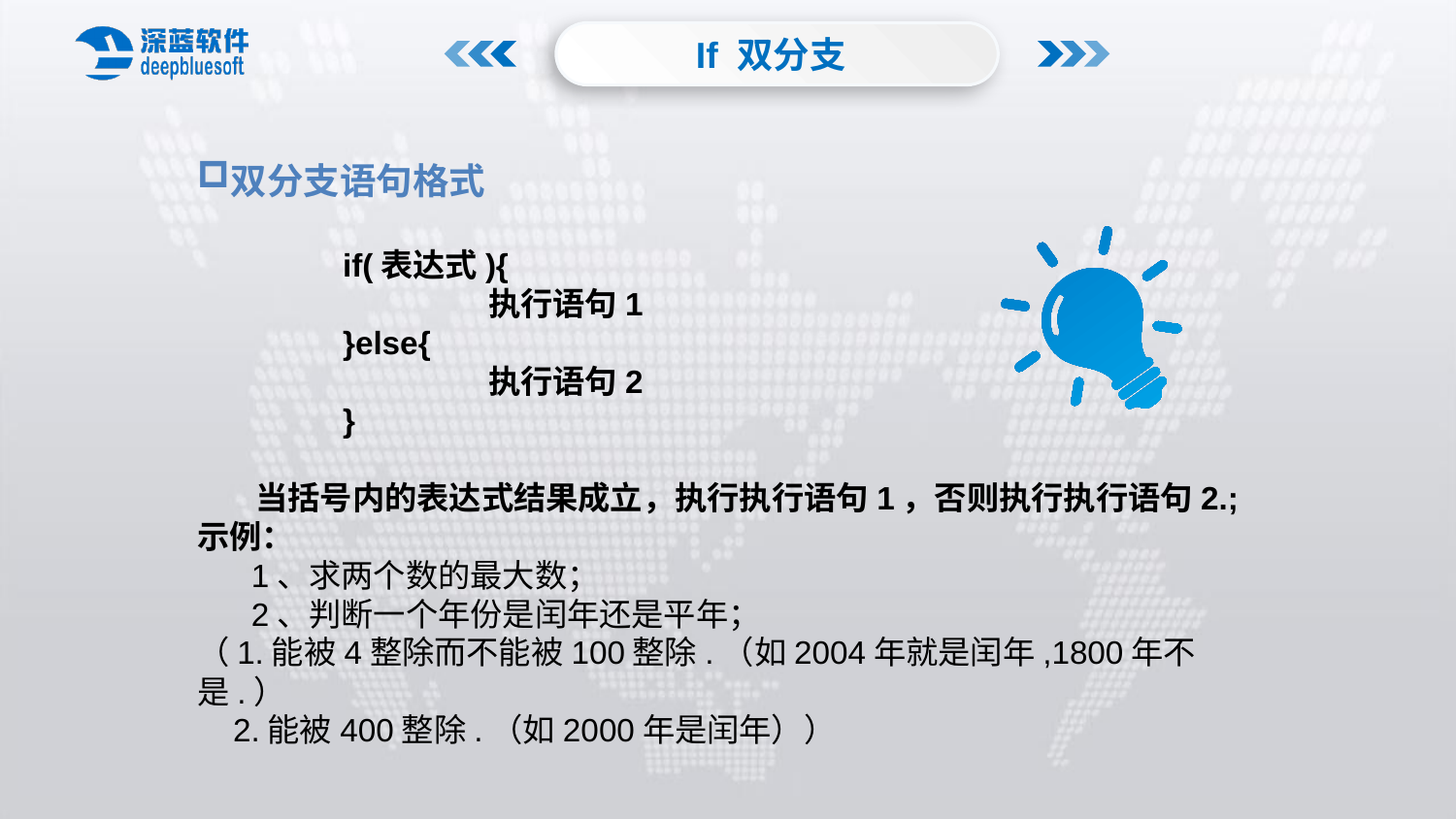

If 双分支

双分支语句格式

	if(表达式){
		执行语句1
	}else{
		执行语句2
	}

       当括号内的表达式结果成立，执行执行语句1，否则执行执行语句2.;
示例：
      1、求两个数的最大数；
      2、判断一个年份是闰年还是平年；
（1.能被4整除而不能被100整除.（如2004年就是闰年,1800年不是.）
    2.能被400整除.（如2000年是闰年））